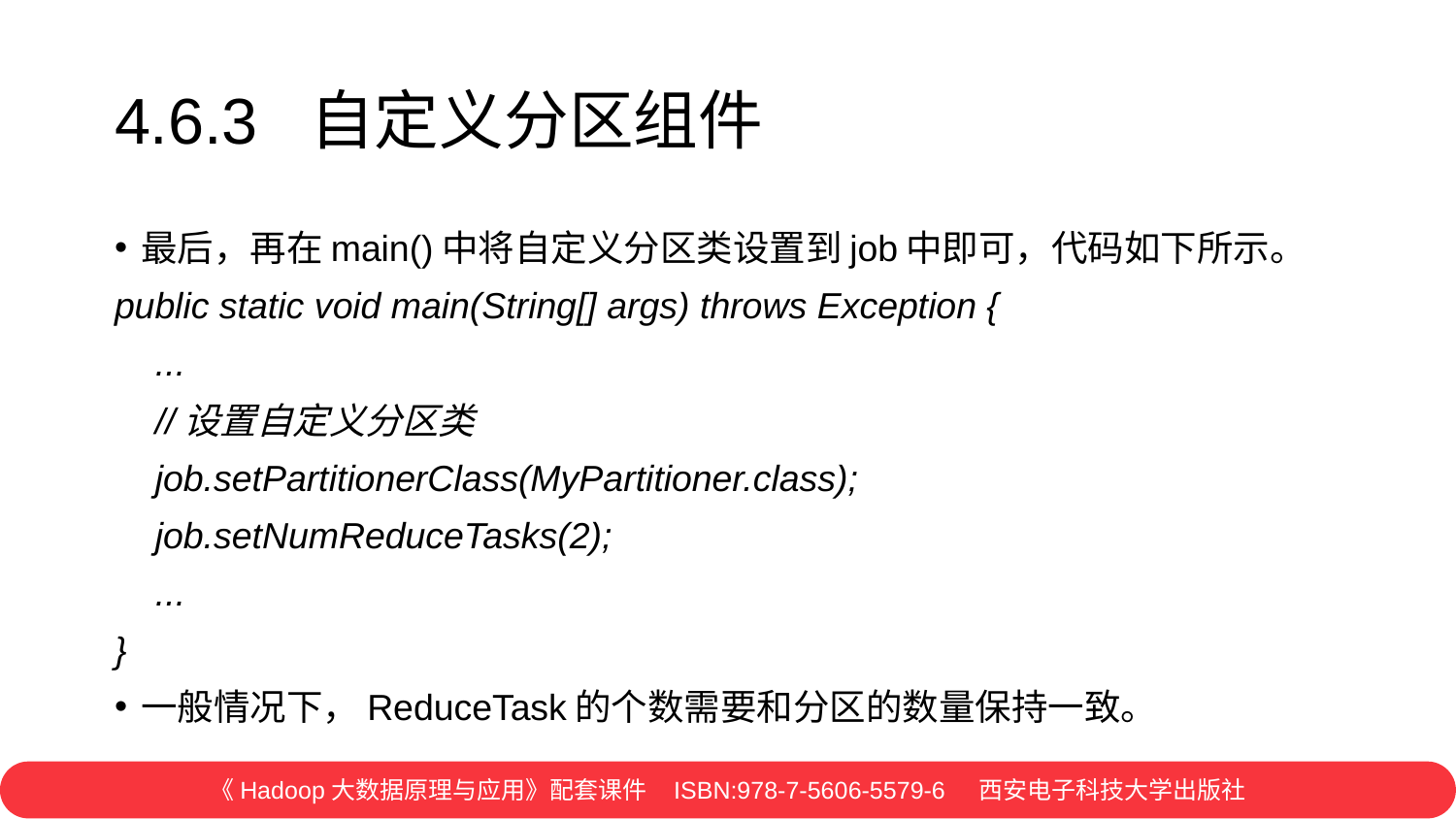

# 4.6.3  自定义分区组件
最后，再在main()中将自定义分区类设置到job中即可，代码如下所示。
public static void main(String[] args) throws Exception {
    ...
    //设置自定义分区类
    job.setPartitionerClass(MyPartitioner.class);
    job.setNumReduceTasks(2);
    ...
}
一般情况下，ReduceTask的个数需要和分区的数量保持一致。